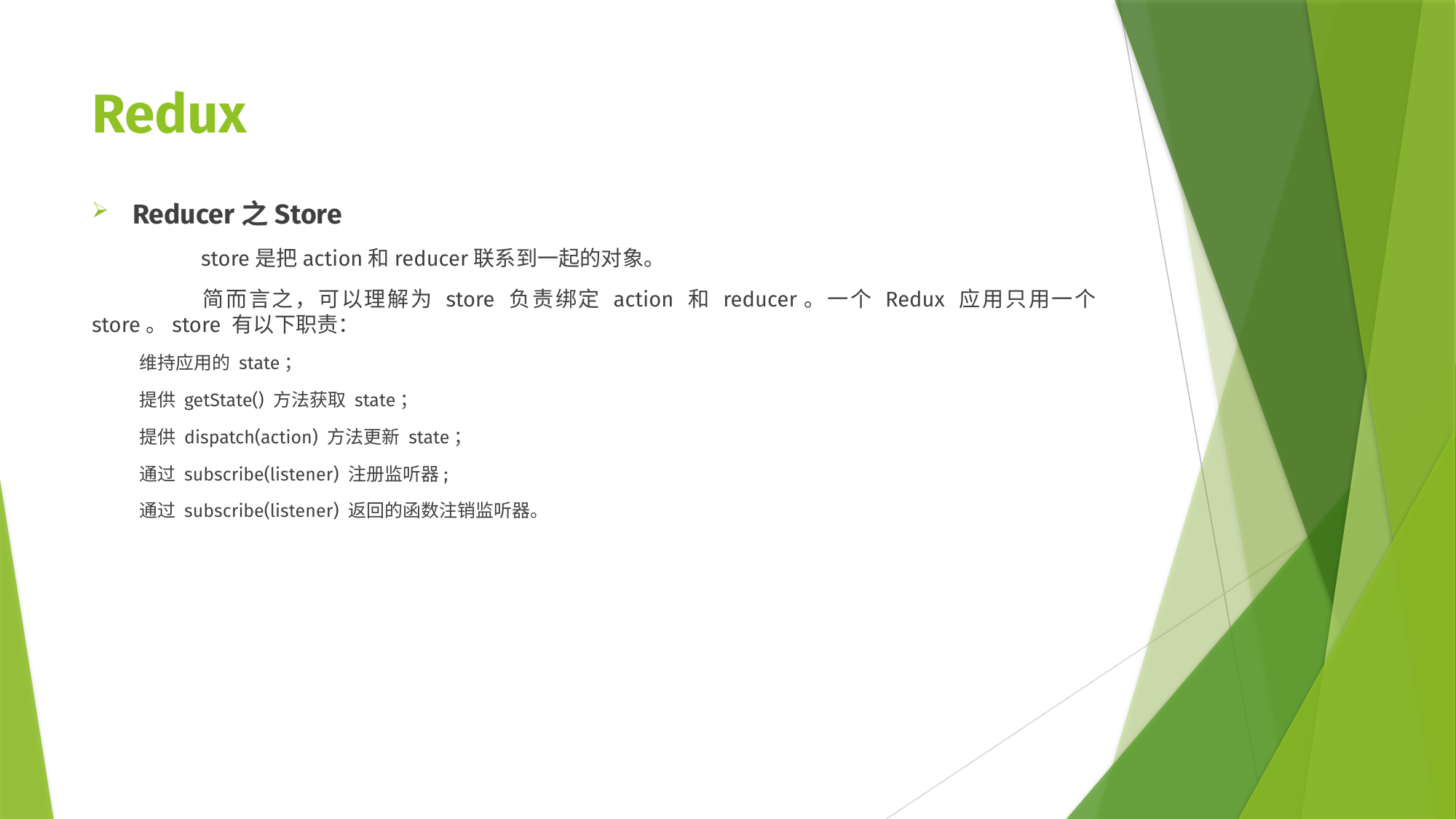

# Redux
Reducer之Store
	store是把action和reducer联系到一起的对象。
	简而言之，可以理解为 store 负责绑定 action 和 reducer。一个 Redux 应用只用一个 store。store 有以下职责：
维持应用的 state；
提供 getState() 方法获取 state；
提供 dispatch(action) 方法更新 state；
通过 subscribe(listener) 注册监听器;
通过 subscribe(listener) 返回的函数注销监听器。